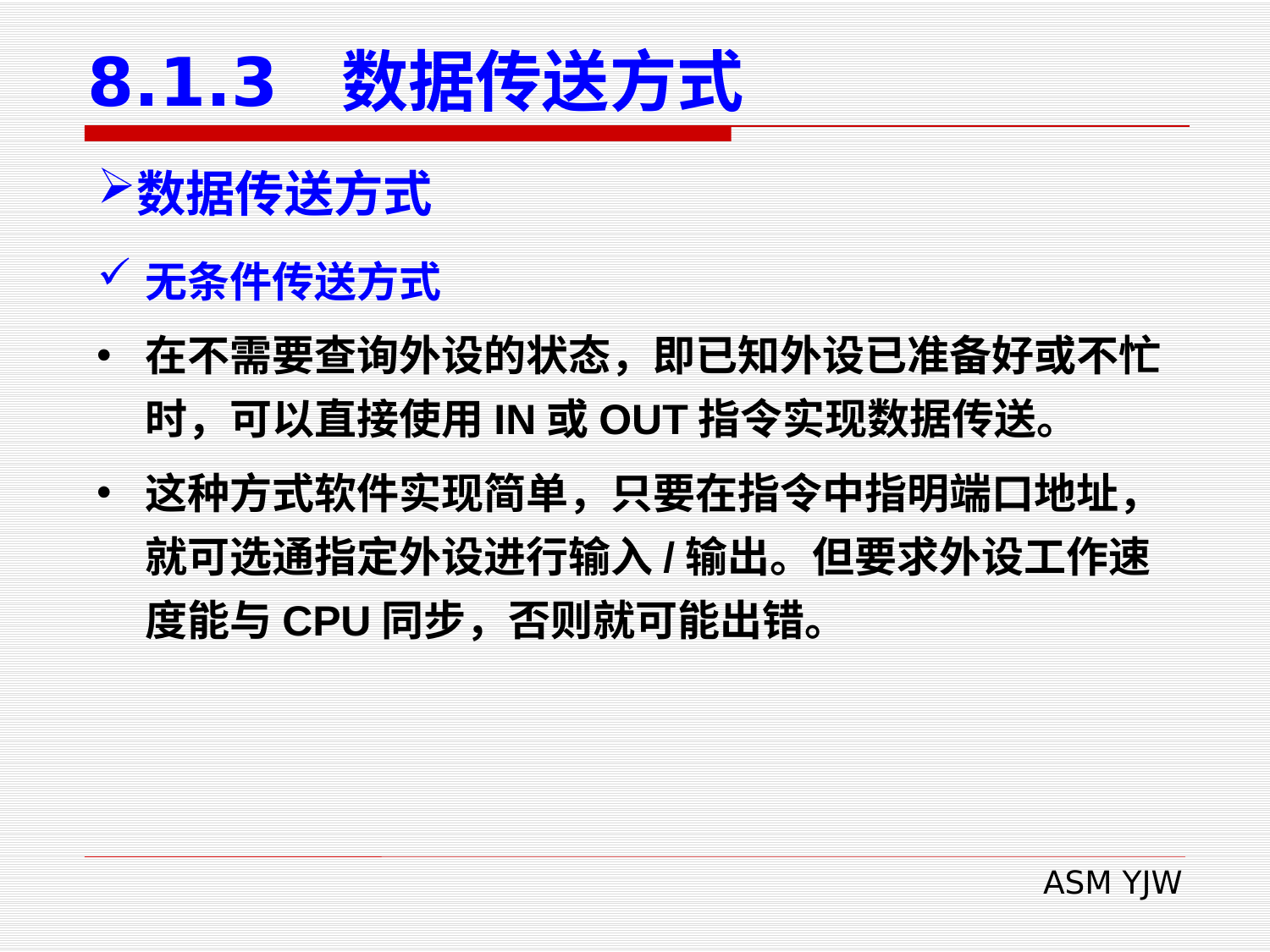

# 8.1.3  数据传送方式
数据传送方式
无条件传送方式
在不需要查询外设的状态，即已知外设已准备好或不忙时，可以直接使用IN或OUT指令实现数据传送。
这种方式软件实现简单，只要在指令中指明端口地址，就可选通指定外设进行输入/输出。但要求外设工作速度能与CPU同步，否则就可能出错。